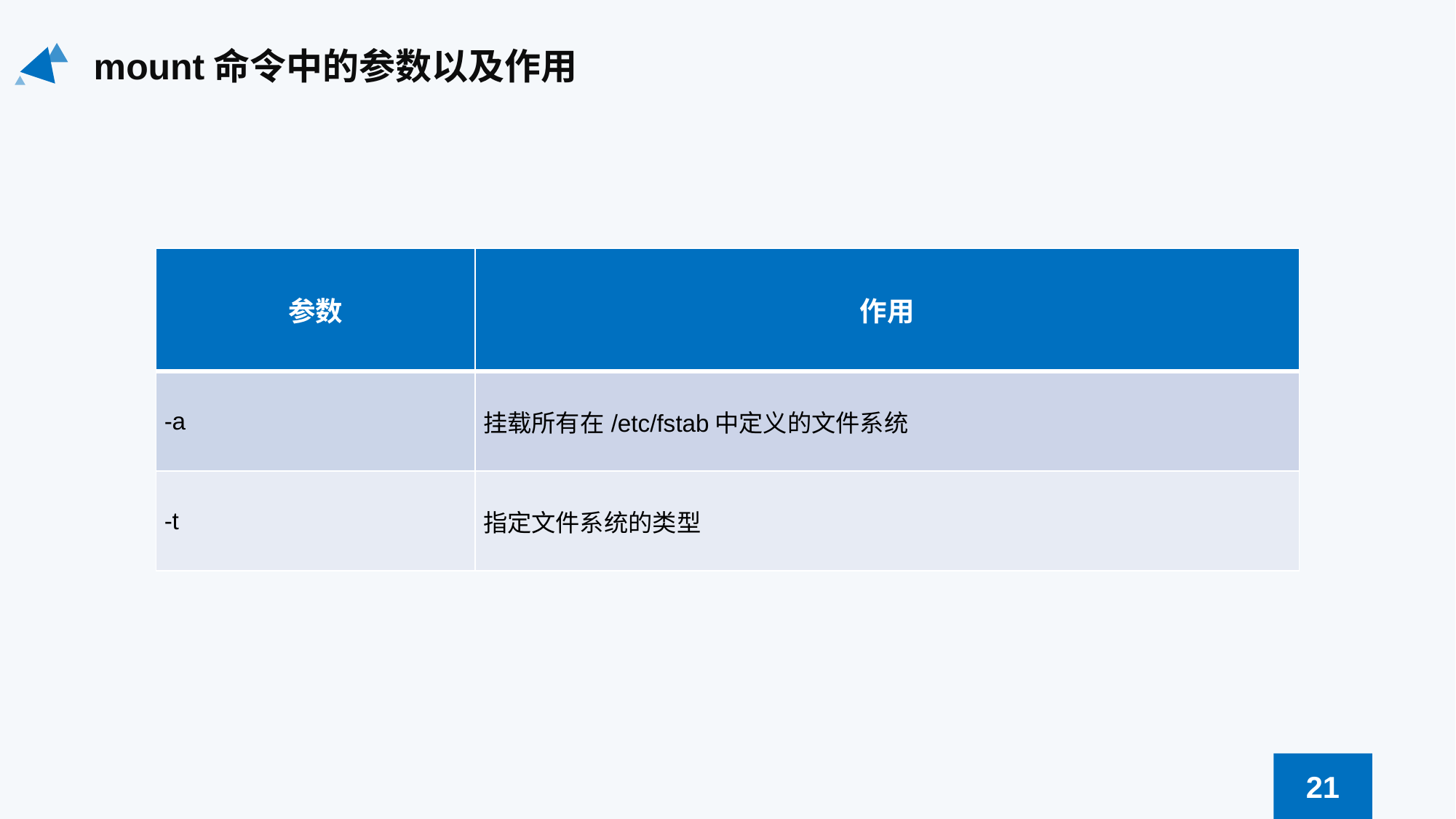

mount命令中的参数以及作用

| 参数 | 作用 |
| --- | --- |
| -a | 挂载所有在/etc/fstab中定义的文件系统 |
| -t | 指定文件系统的类型 |

21